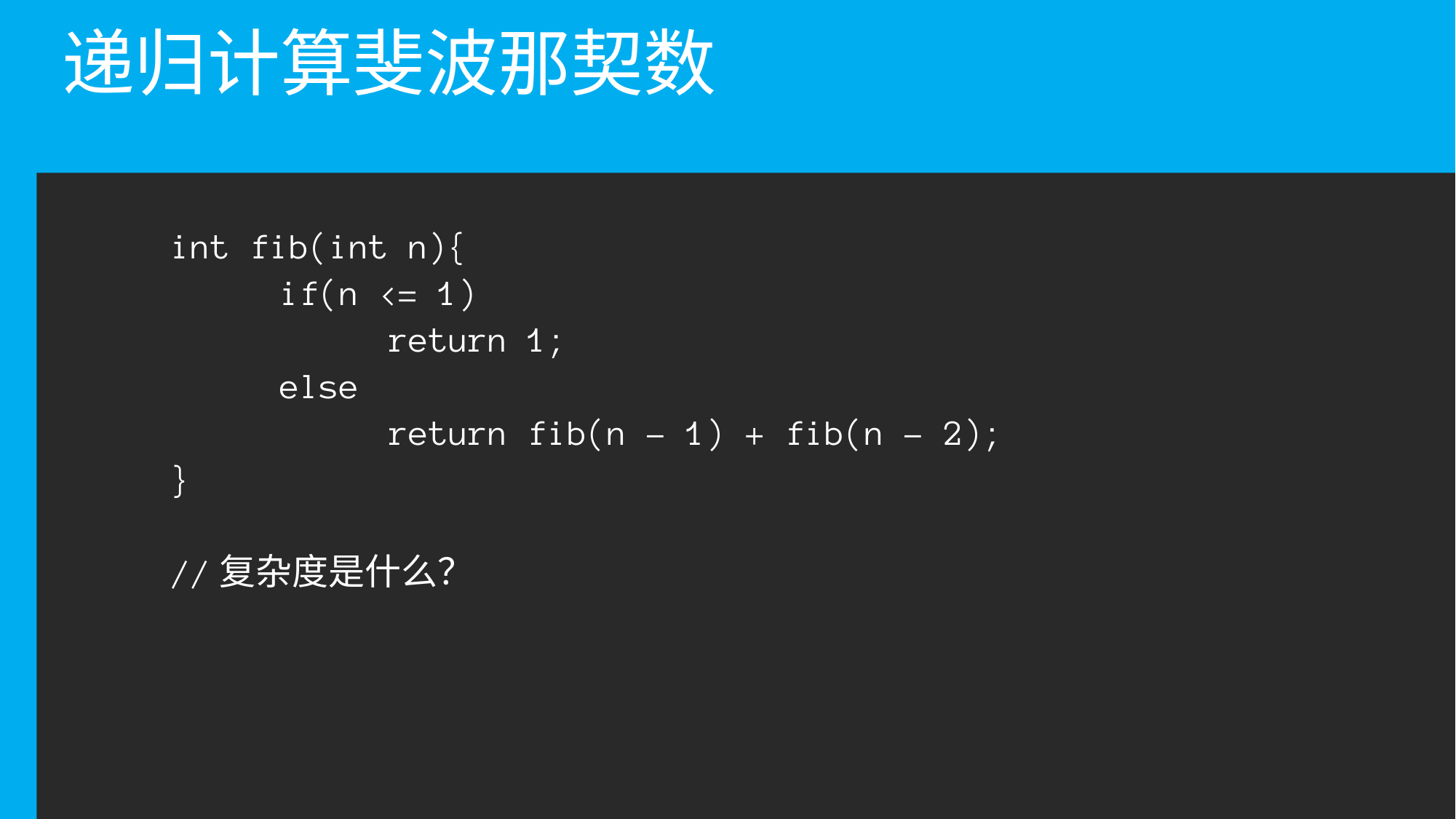

# 递归计算斐波那契数
	int fib(int n){
		if(n <= 1)
			return 1;
		else
			return fib(n - 1) + fib(n - 2);
	}

	//复杂度是什么？